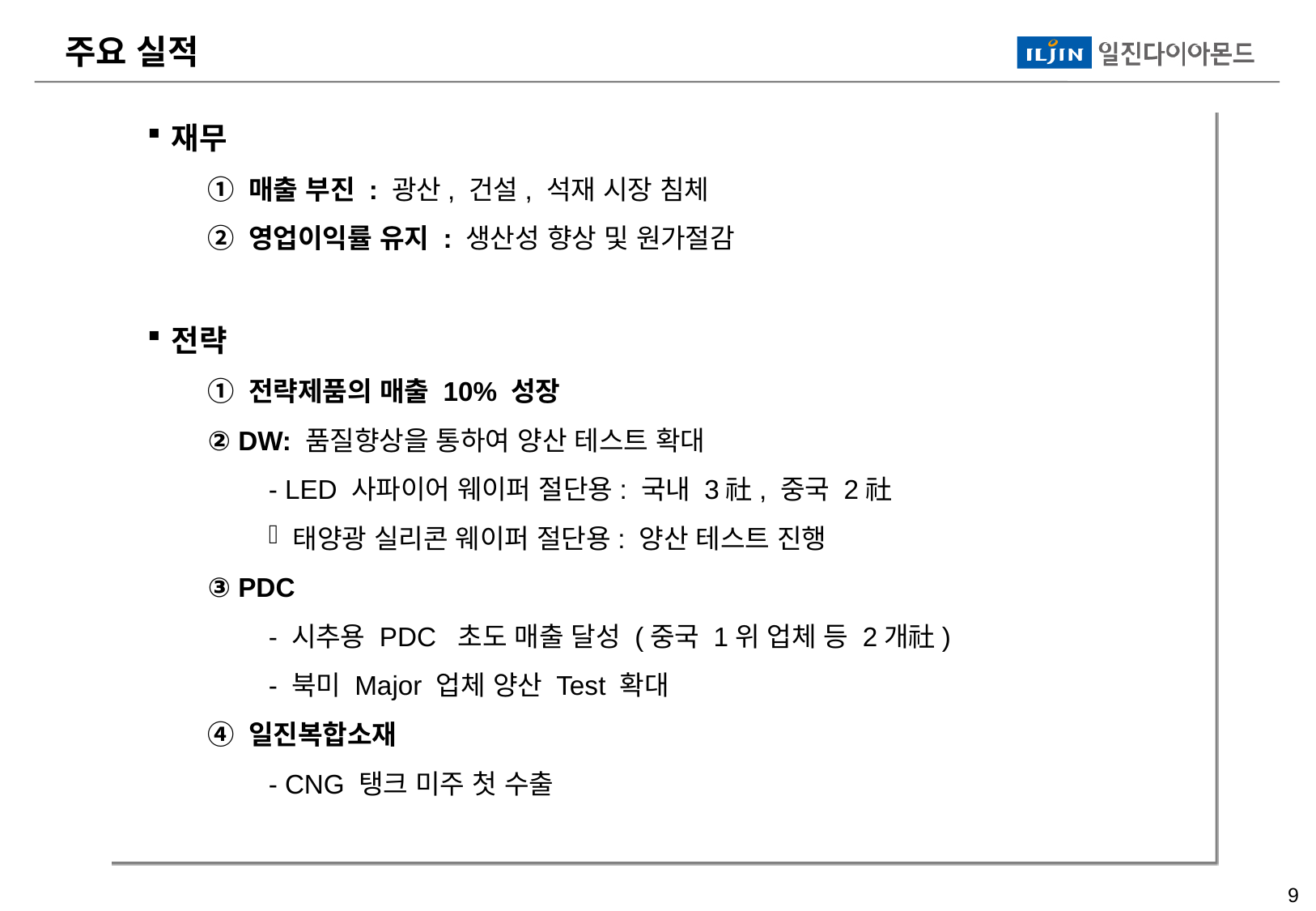

주요 실적
재무
① 매출 부진 : 광산, 건설, 석재 시장 침체
② 영업이익률 유지 : 생산성 향상 및 원가절감

전략
① 전략제품의 매출 10% 성장
② DW: 품질향상을 통하여 양산 테스트 확대
- LED 사파이어 웨이퍼 절단용: 국내 3社, 중국 2社
태양광 실리콘 웨이퍼 절단용: 양산 테스트 진행
③ PDC
- 시추용 PDC  초도 매출 달성 (중국 1위 업체 등 2개社)
- 북미 Major 업체 양산 Test 확대
④ 일진복합소재
- CNG 탱크 미주 첫 수출

9